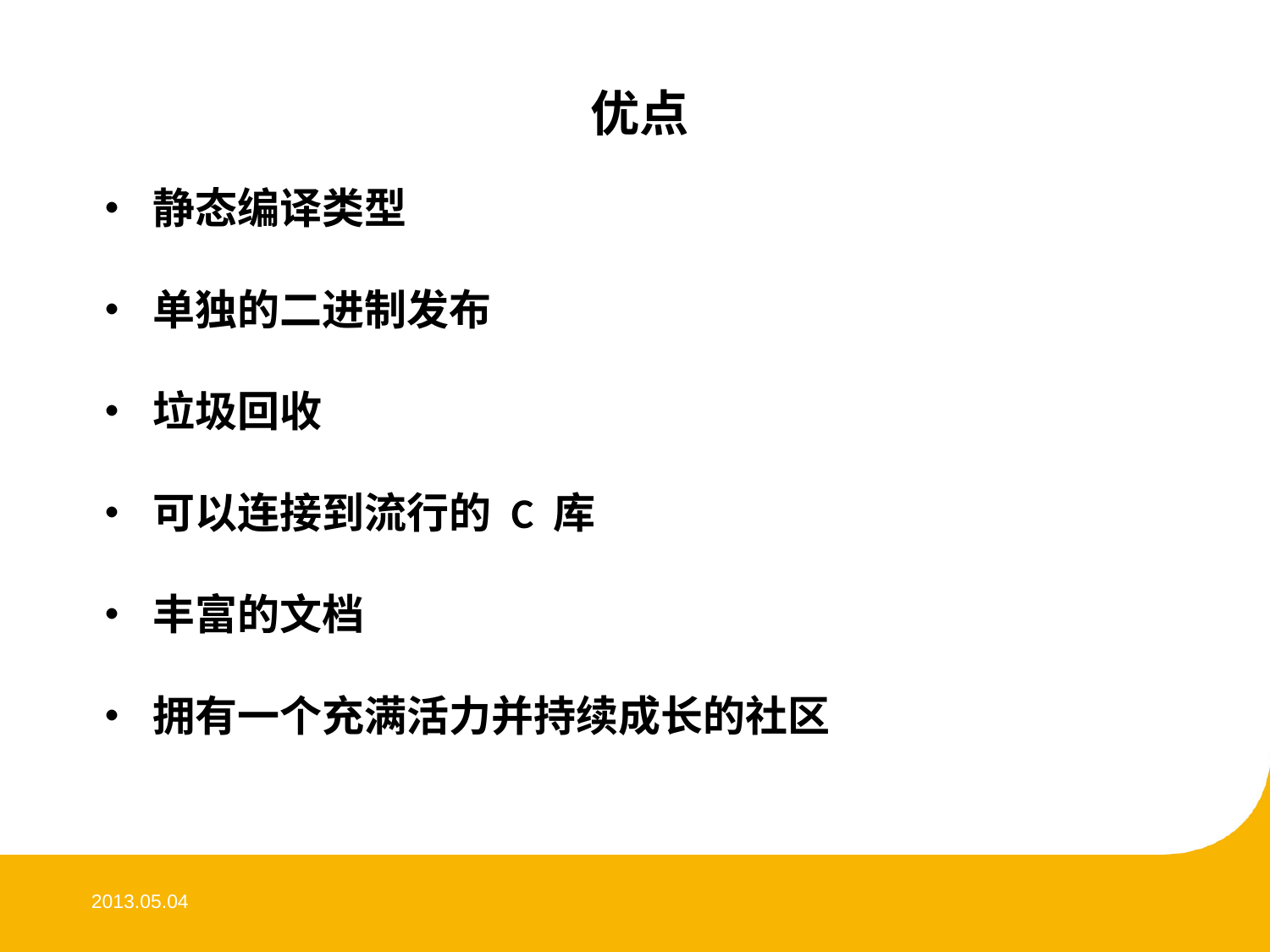

优点
• 静态编译类型

• 单独的二进制发布

• 垃圾回收

• 可以连接到流行的 C 库

• 丰富的文档

• 拥有一个充满活力并持续成长的社区
2013.05.04
15